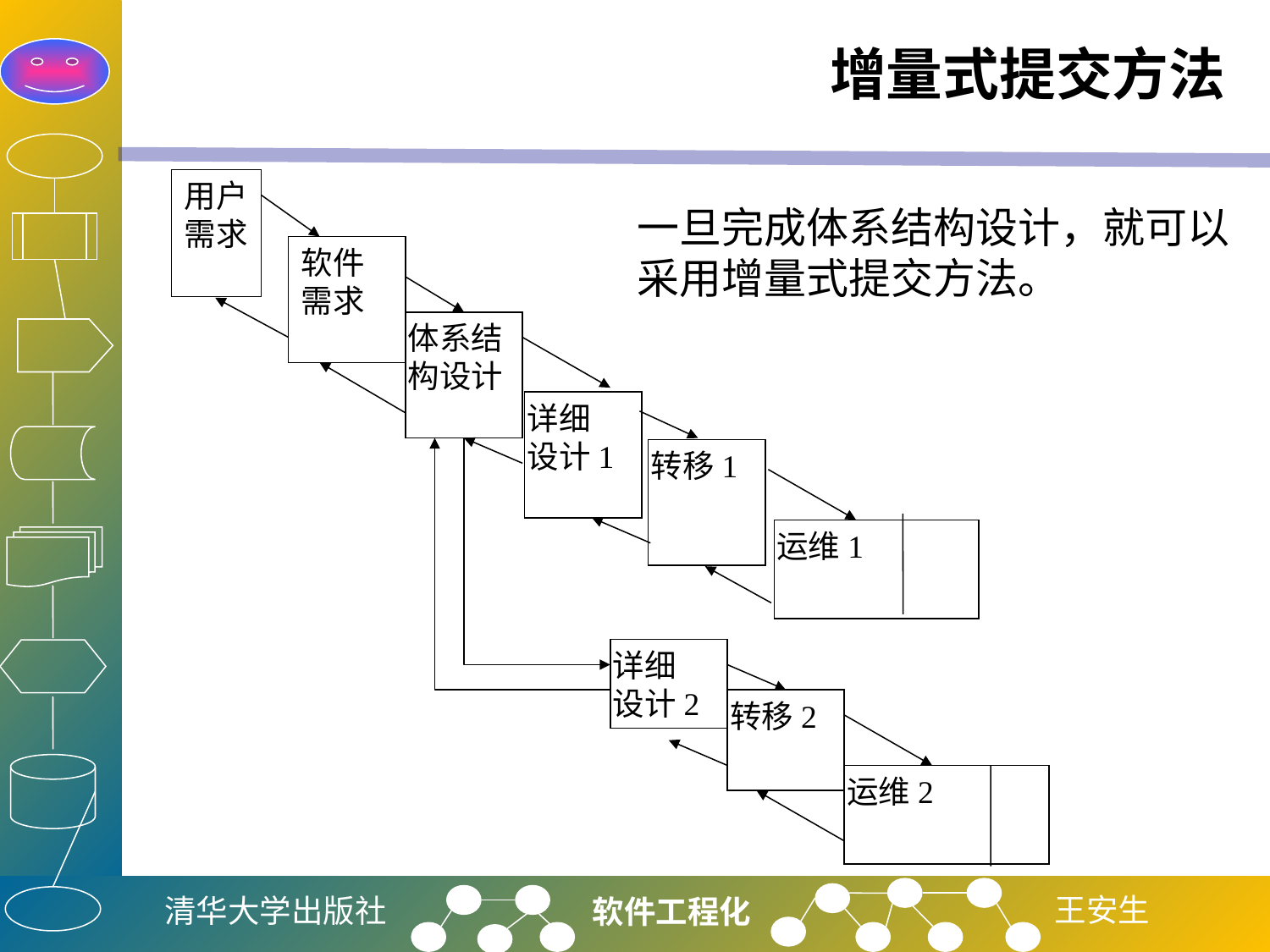

# 增量式提交方法
用户
需求

软件
需求

体系结构设计

详细
设计1

转移1

运维1

详细
设计2

转移2

运维2

一旦完成体系结构设计，就可以采用增量式提交方法。